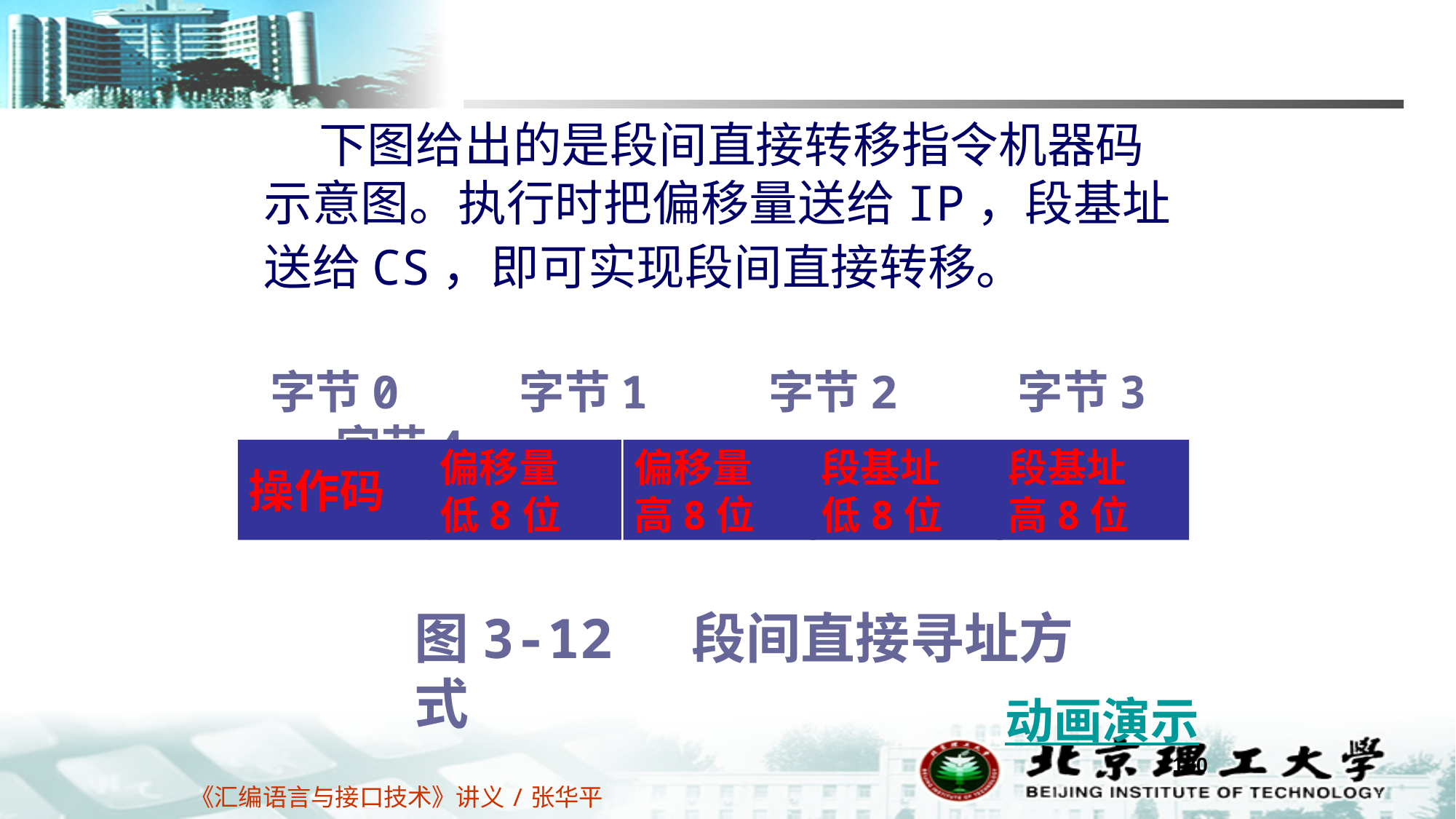

下图给出的是段间直接转移指令机器码示意图。执行时把偏移量送给IP，段基址送给CS，即可实现段间直接转移。
字节0    字节1    字节2    字节3    字节4
操作码
偏移量
低8位
偏移量
高8位
段基址
低8位
段基址
高8位
图3-12  段间直接寻址方式
动画演示
130